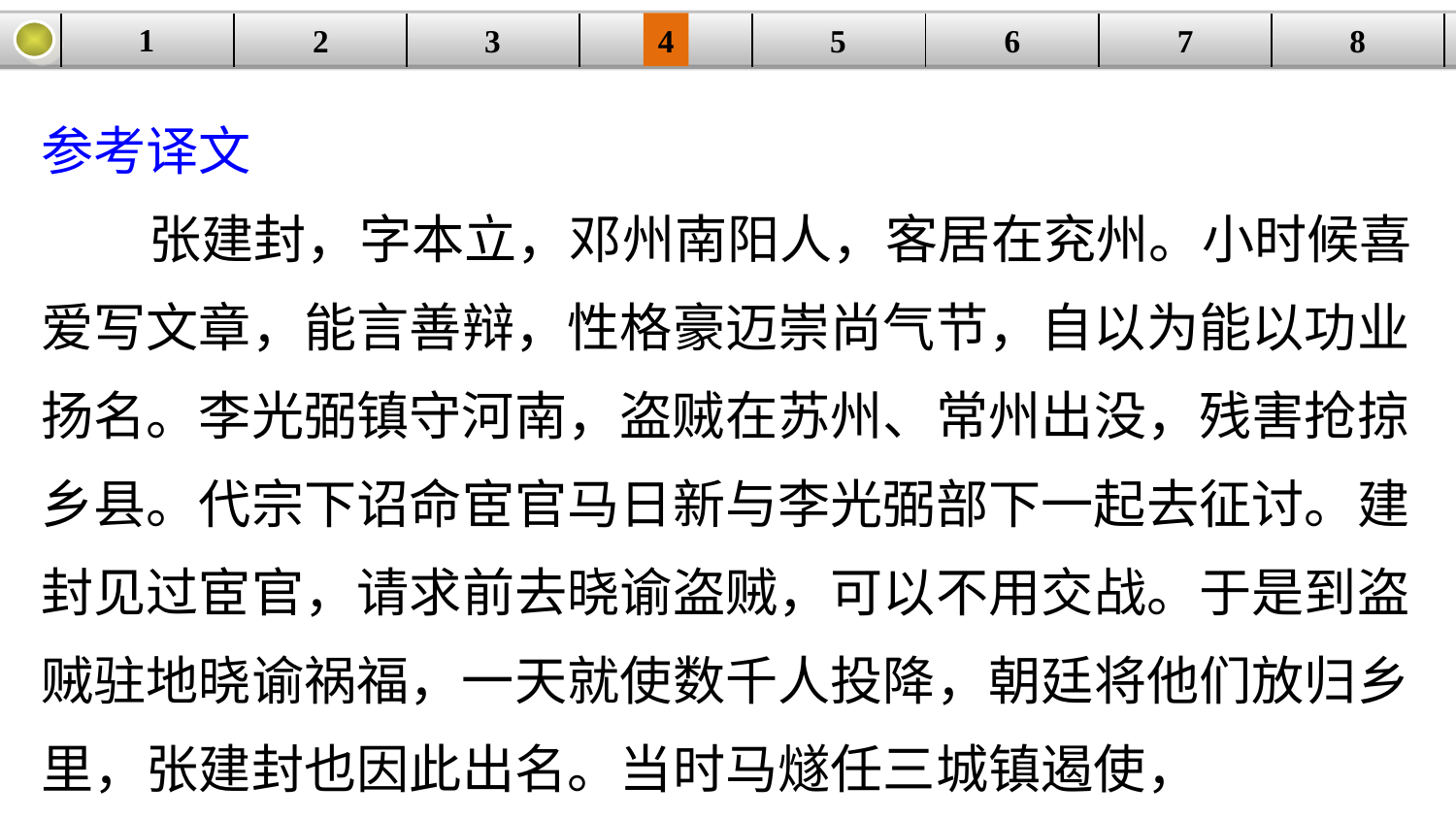

1
3
4
5
6
8
2
|  |  |  |  |  |  |  |  |
| --- | --- | --- | --- | --- | --- | --- | --- |
7

参考译文
        张建封，字本立，邓州南阳人，客居在兖州。小时候喜爱写文章，能言善辩，性格豪迈崇尚气节，自以为能以功业扬名。李光弼镇守河南，盗贼在苏州、常州出没，残害抢掠乡县。代宗下诏命宦官马日新与李光弼部下一起去征讨。建封见过宦官，请求前去晓谕盗贼，可以不用交战。于是到盗贼驻地晓谕祸福，一天就使数千人投降，朝廷将他们放归乡里，张建封也因此出名。当时马燧任三城镇遏使，